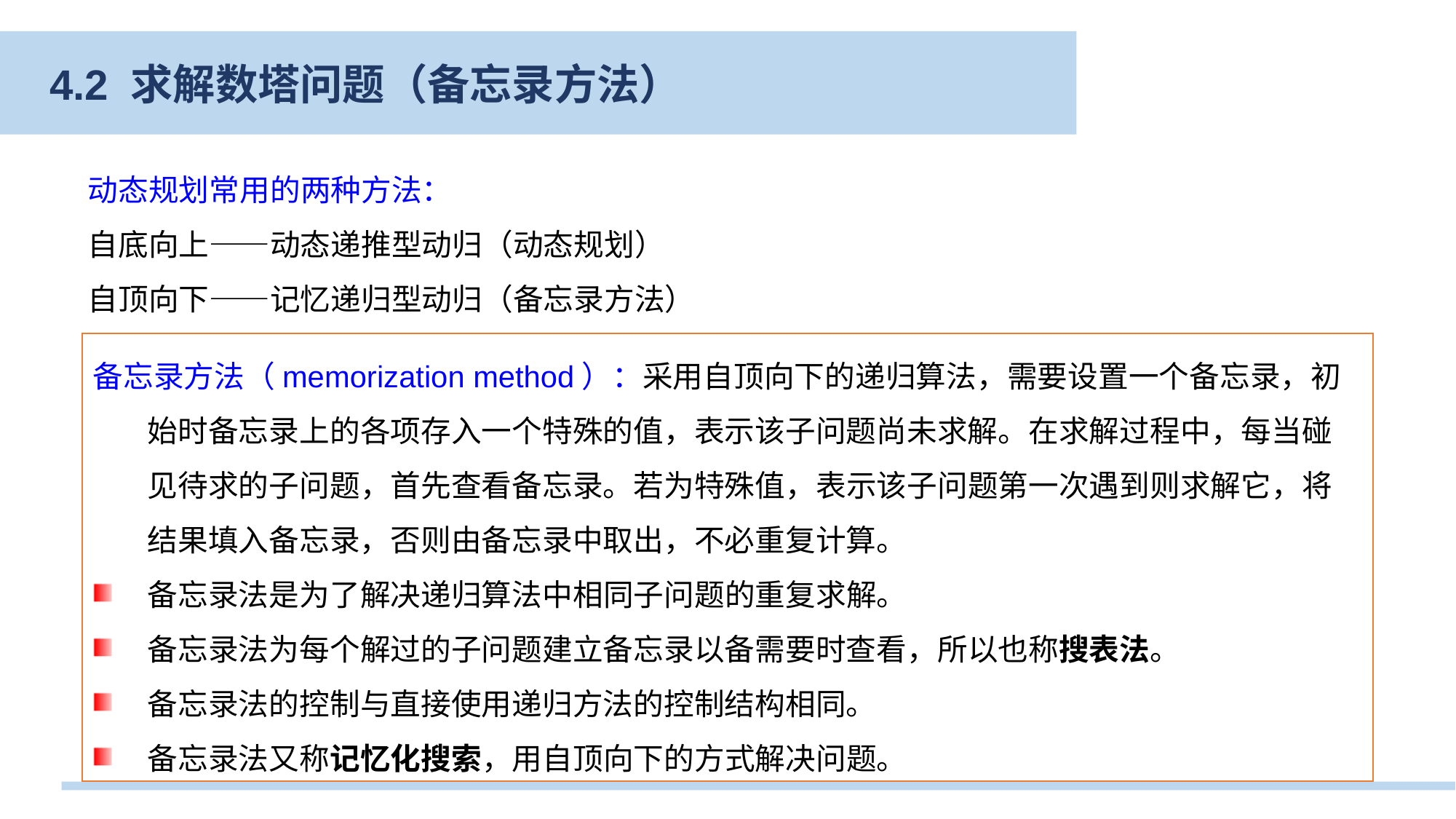

4.2 求解数塔问题（备忘录方法）
动态规划常用的两种方法：
自底向上——动态递推型动归（动态规划）
自顶向下——记忆递归型动归（备忘录方法）
备忘录方法（memorization method）：采用自顶向下的递归算法，需要设置一个备忘录，初始时备忘录上的各项存入一个特殊的值，表示该子问题尚未求解。在求解过程中，每当碰见待求的子问题，首先查看备忘录。若为特殊值，表示该子问题第一次遇到则求解它，将结果填入备忘录，否则由备忘录中取出，不必重复计算。
备忘录法是为了解决递归算法中相同子问题的重复求解。
备忘录法为每个解过的子问题建立备忘录以备需要时查看，所以也称搜表法。
备忘录法的控制与直接使用递归方法的控制结构相同。
备忘录法又称记忆化搜索，用自顶向下的方式解决问题。